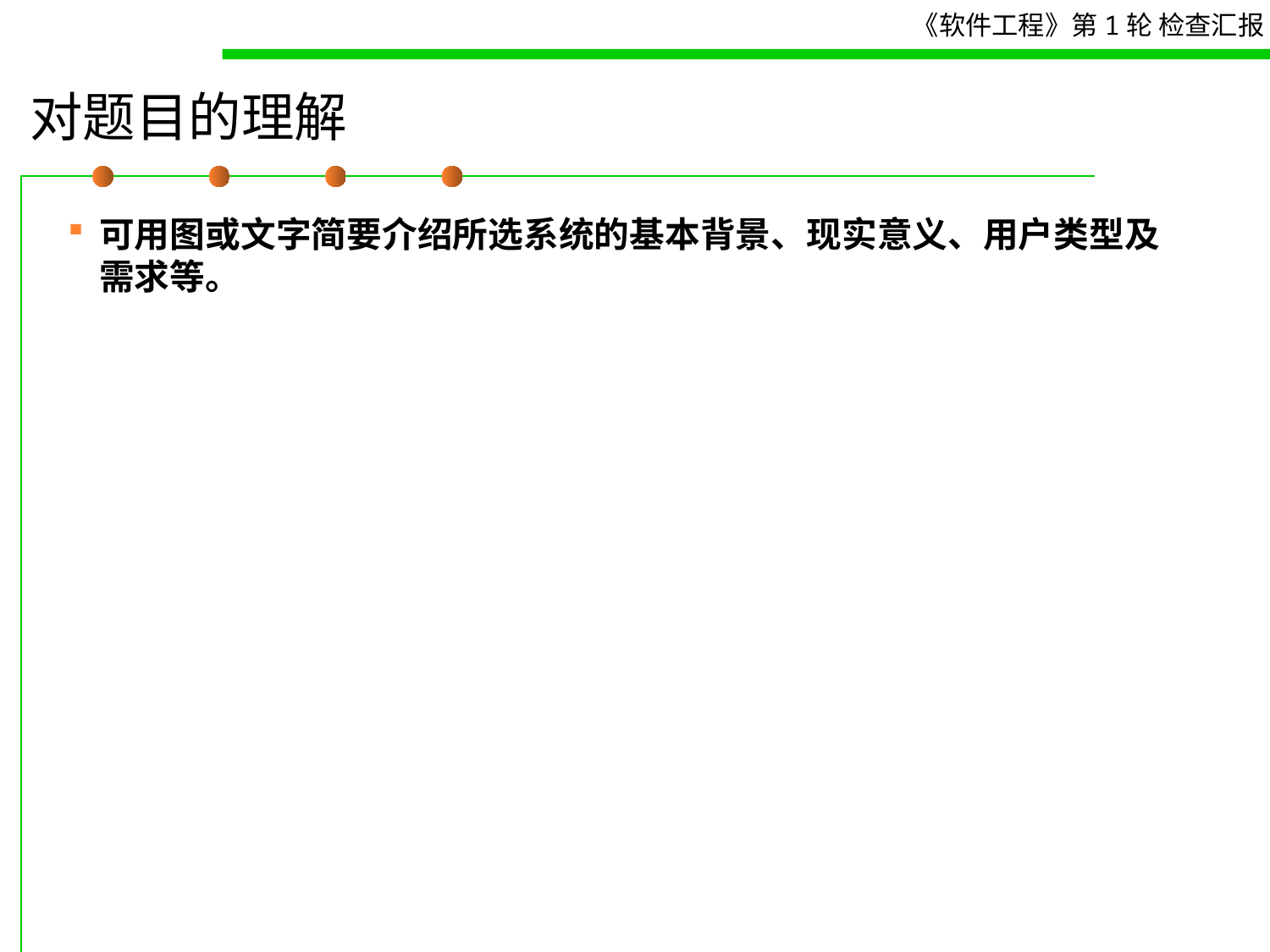

# 对题目的理解
可用图或文字简要介绍所选系统的基本背景、现实意义、用户类型及需求等。